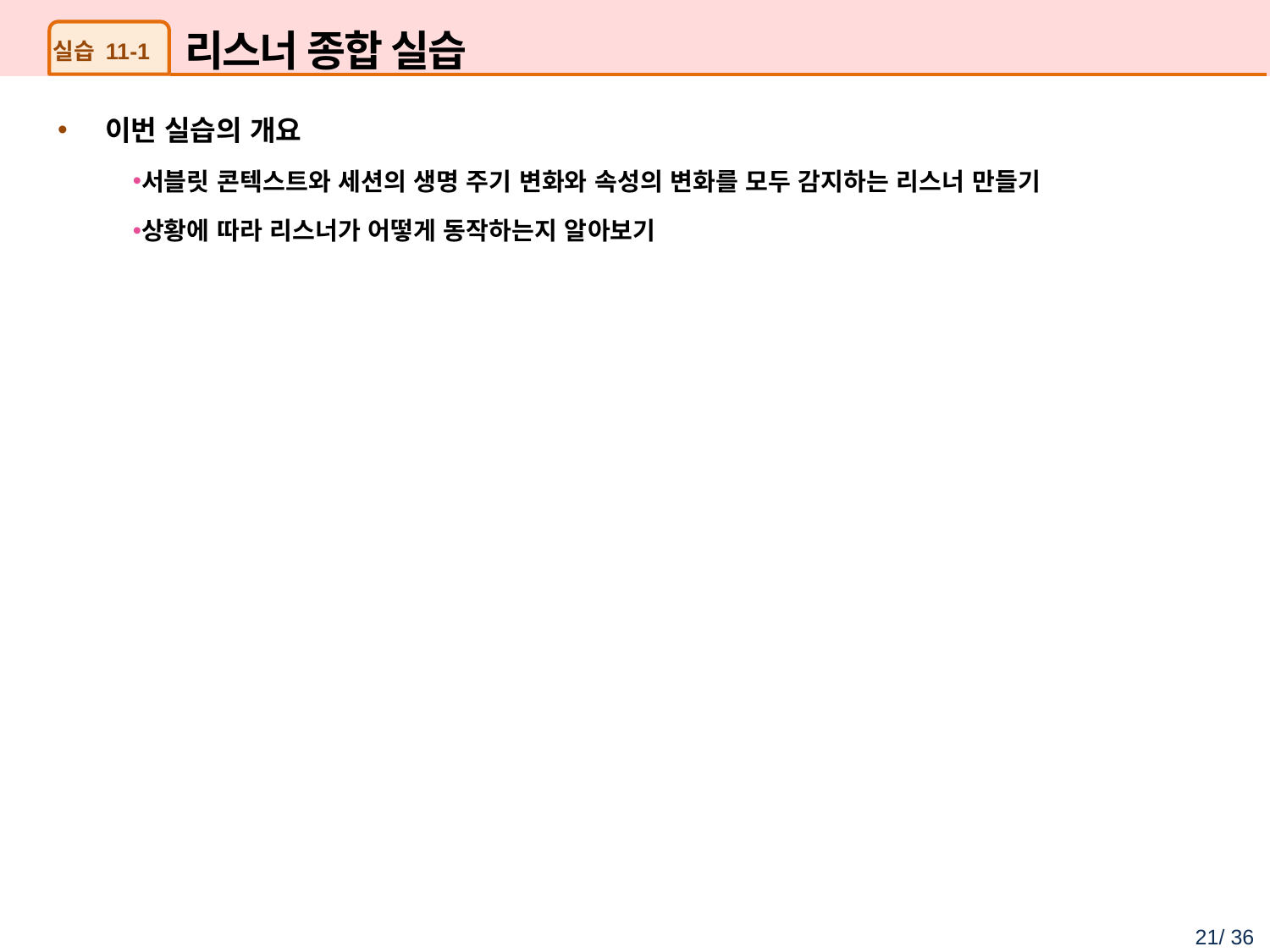

# 리스너 종합 실습
실습 11-1
이번 실습의 개요
서블릿 콘텍스트와 세션의 생명 주기 변화와 속성의 변화를 모두 감지하는 리스너 만들기
상황에 따라 리스너가 어떻게 동작하는지 알아보기